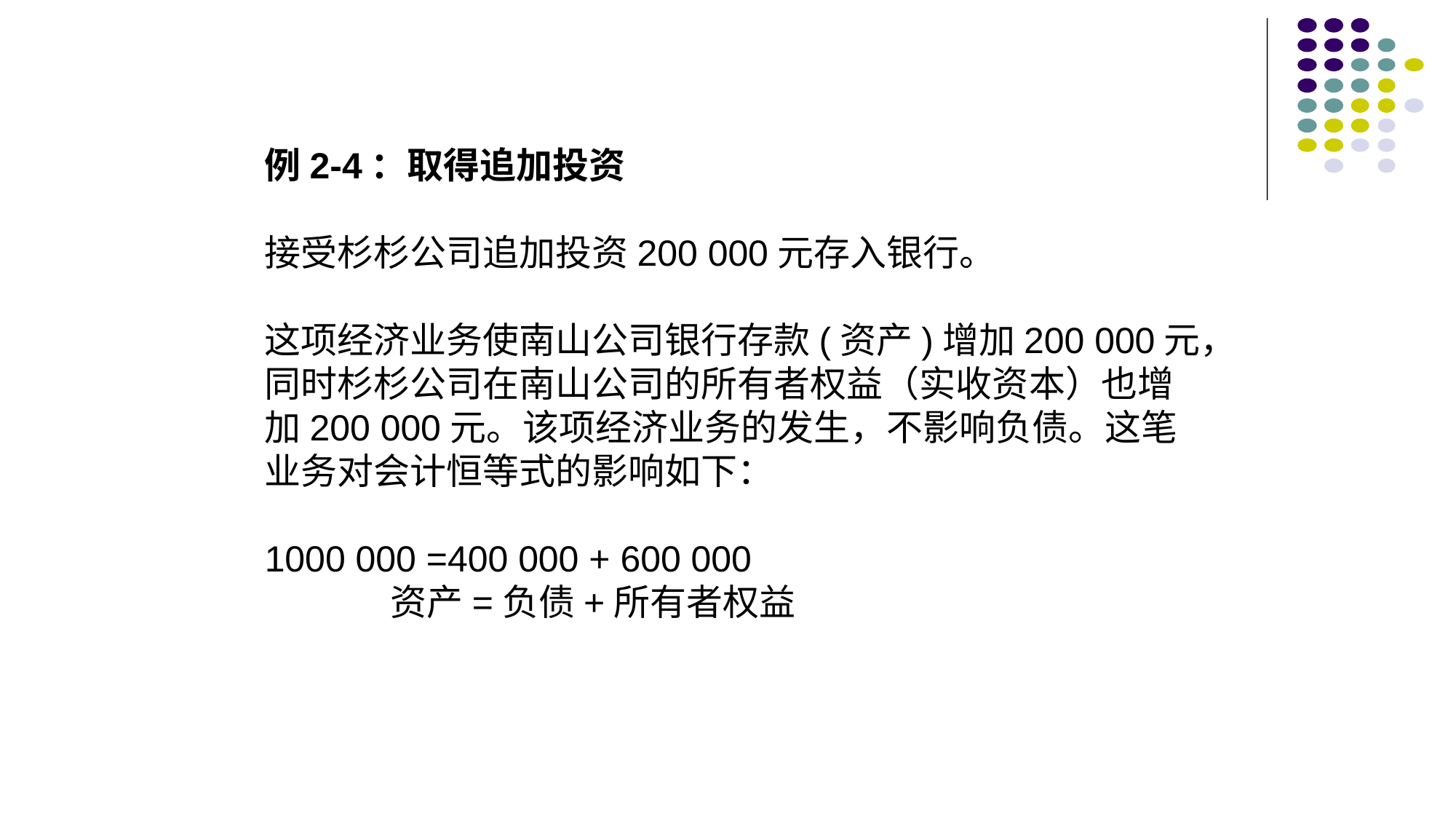

例2-4：取得追加投资

接受杉杉公司追加投资200 000元存入银行。

这项经济业务使南山公司银行存款(资产)增加200 000元，同时杉杉公司在南山公司的所有者权益（实收资本）也增加200 000元。该项经济业务的发生，不影响负债。这笔业务对会计恒等式的影响如下：

1000 000 =400 000 + 600 000
	 资产=负债+所有者权益